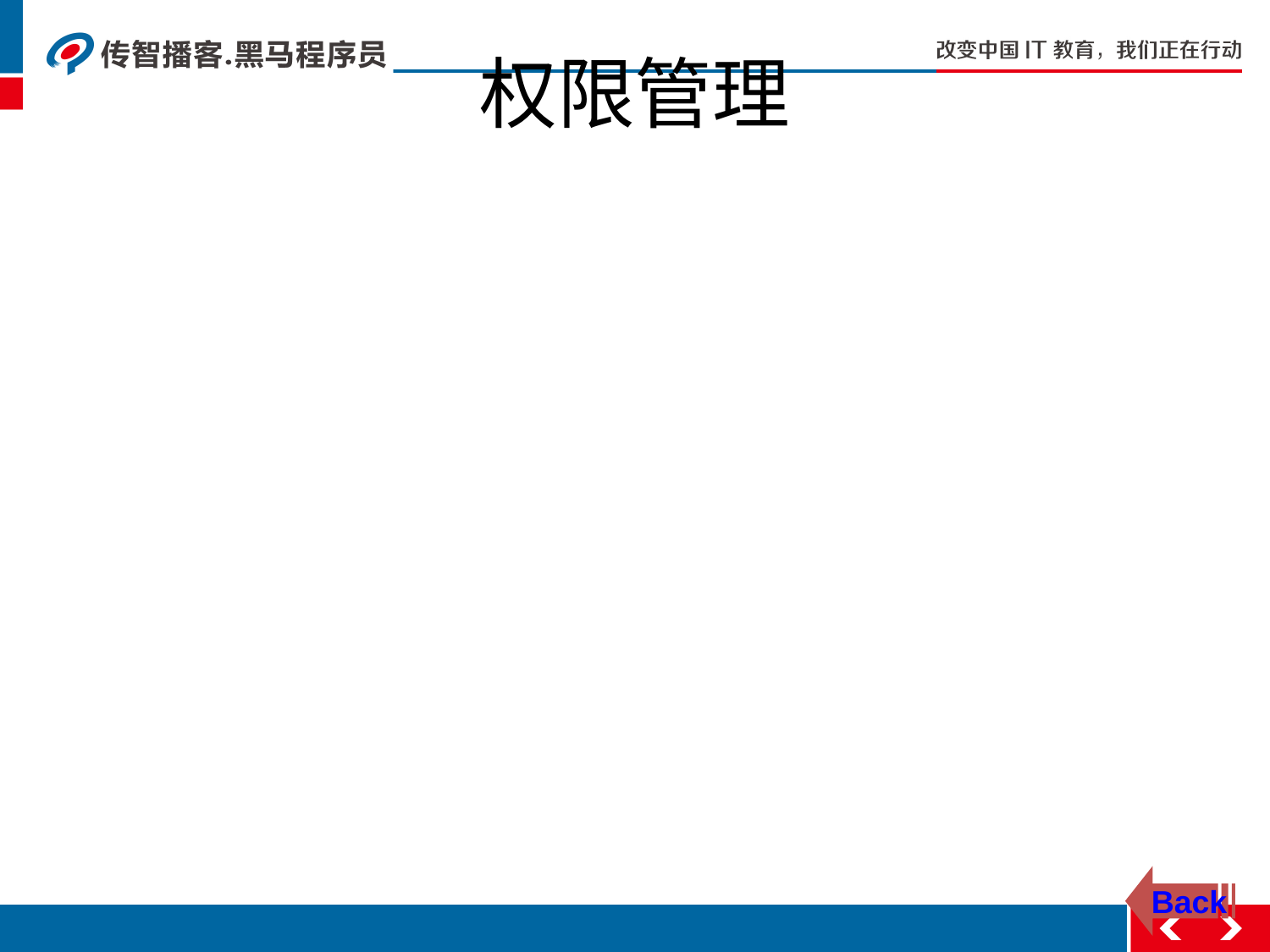

# 权限管理
管理员可通过修改服务器上的权限文件，实现对权限的控制
权限分为三种：无权限、只读权限和读写权限
权限的控制以文件夹为最小单位
可对单个用户的权限进行控制，也可以对用户组的权限进行控制
Back